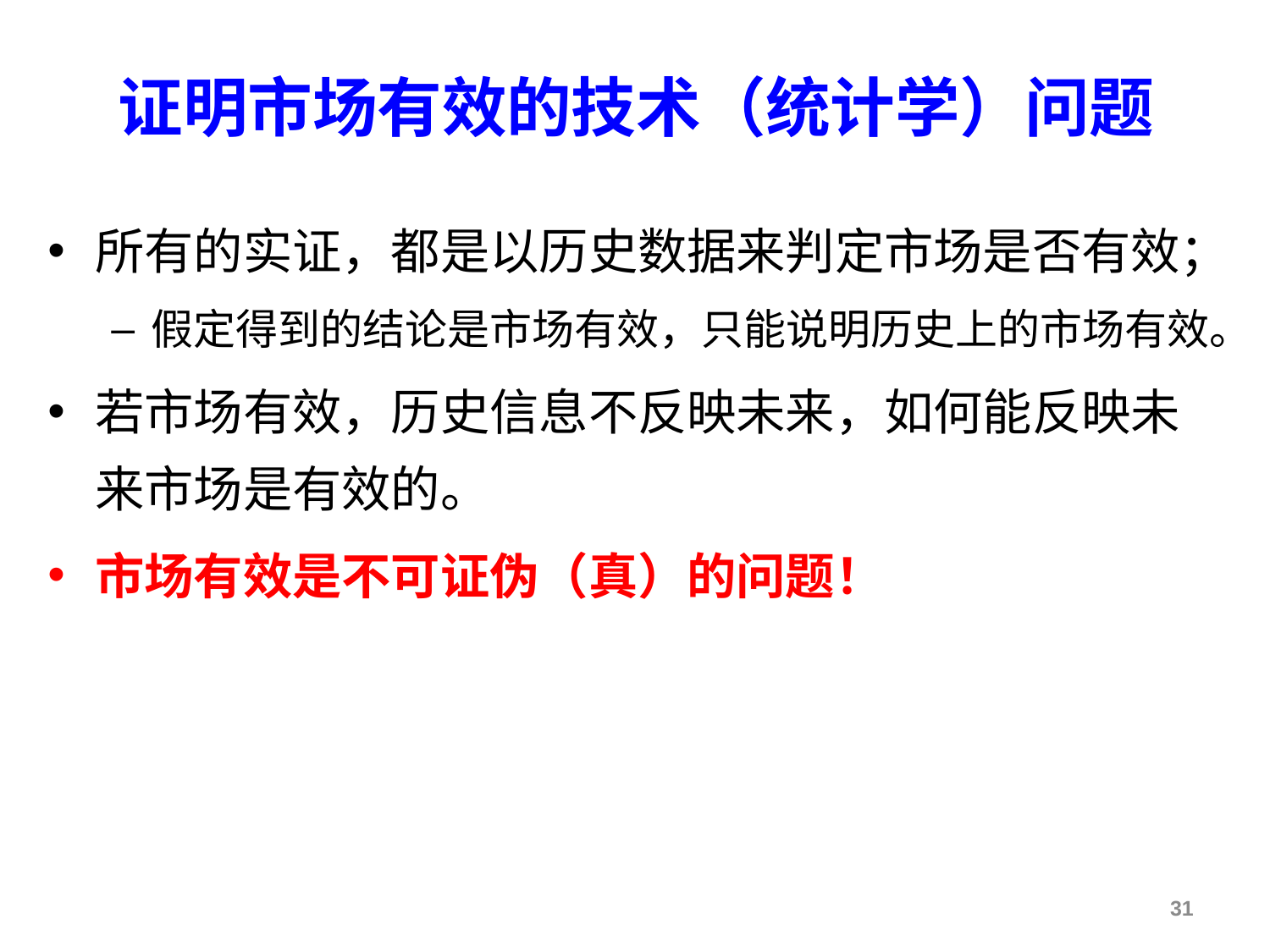

# 证明市场有效的技术（统计学）问题
所有的实证，都是以历史数据来判定市场是否有效；
假定得到的结论是市场有效，只能说明历史上的市场有效。
若市场有效，历史信息不反映未来，如何能反映未来市场是有效的。
市场有效是不可证伪（真）的问题！
31